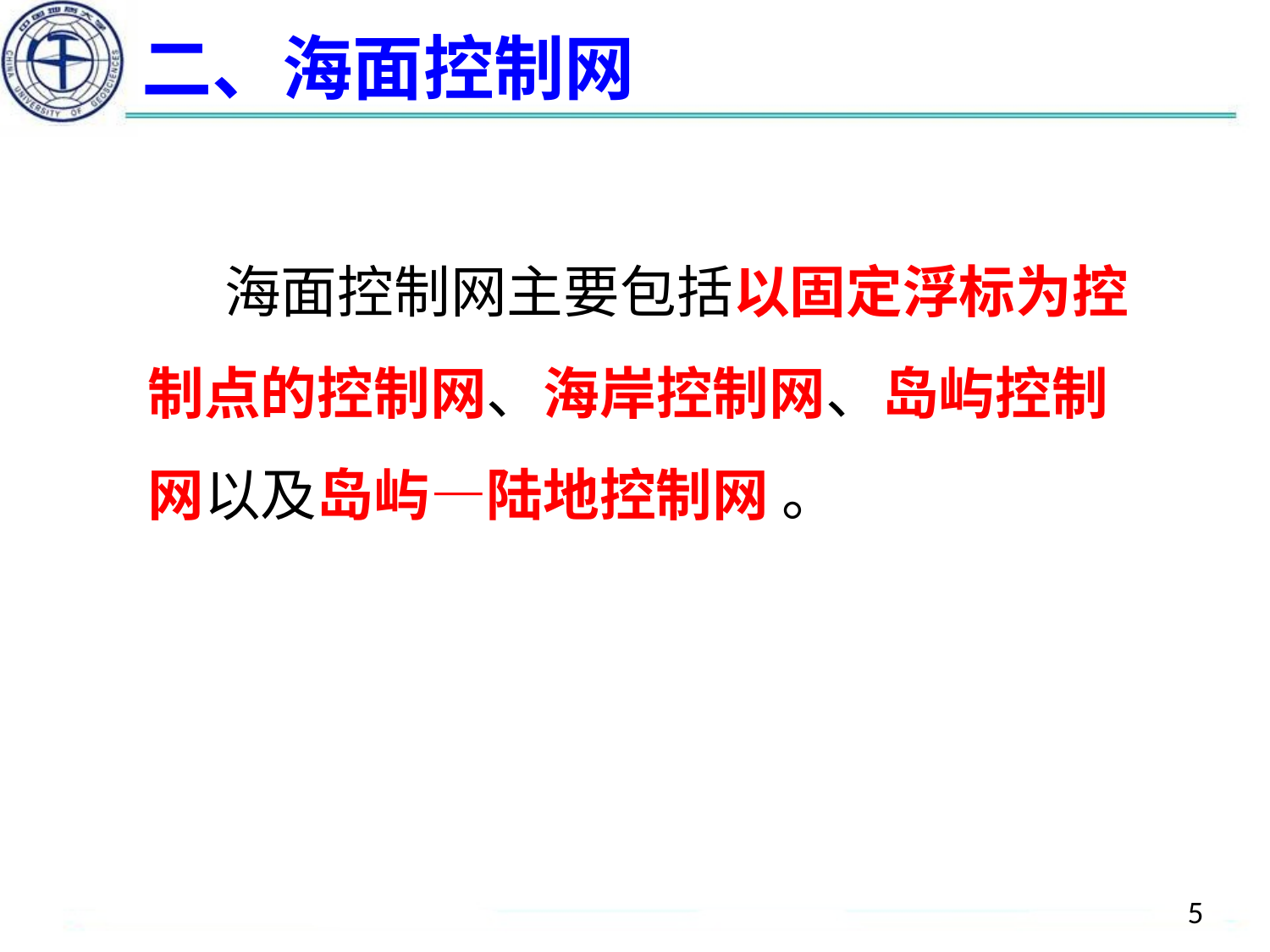

# 二、海面控制网
     海面控制网主要包括以固定浮标为控制点的控制网、海岸控制网、岛屿控制网以及岛屿—陆地控制网 。
5